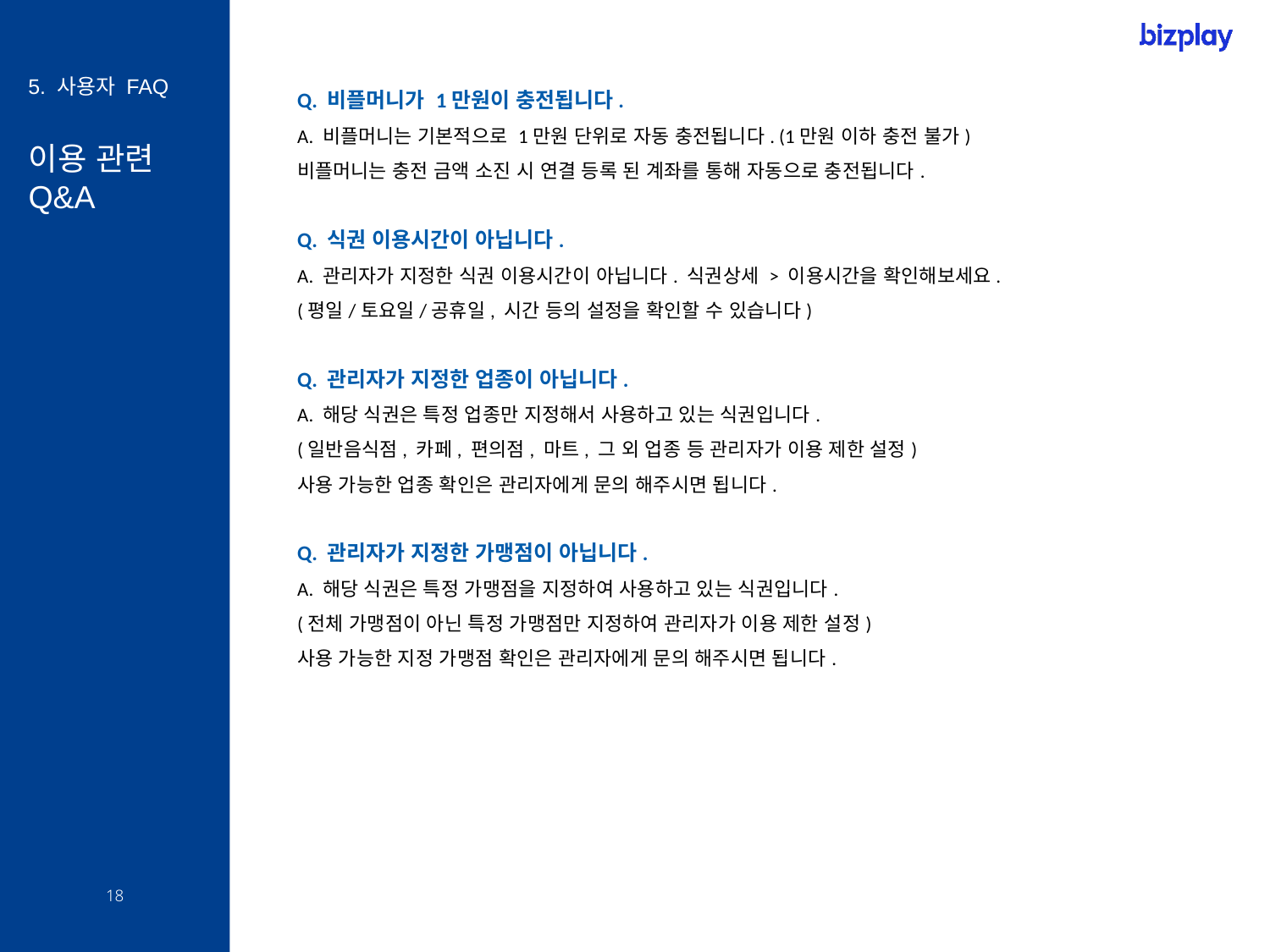

# 5. 사용자 FAQ
Q. 비플머니가 1만원이 충전됩니다.
A. 비플머니는 기본적으로 1만원 단위로 자동 충전됩니다. (1만원 이하 충전 불가)
비플머니는 충전 금액 소진 시 연결 등록 된 계좌를 통해 자동으로 충전됩니다.

Q. 식권 이용시간이 아닙니다.
A. 관리자가 지정한 식권 이용시간이 아닙니다. 식권상세 > 이용시간을 확인해보세요.
(평일/토요일/공휴일, 시간 등의 설정을 확인할 수 있습니다)

Q. 관리자가 지정한 업종이 아닙니다.
A. 해당 식권은 특정 업종만 지정해서 사용하고 있는 식권입니다.
(일반음식점, 카페, 편의점, 마트, 그 외 업종 등 관리자가 이용 제한 설정)
사용 가능한 업종 확인은 관리자에게 문의 해주시면 됩니다.

Q. 관리자가 지정한 가맹점이 아닙니다.
A. 해당 식권은 특정 가맹점을 지정하여 사용하고 있는 식권입니다.
(전체 가맹점이 아닌 특정 가맹점만 지정하여 관리자가 이용 제한 설정)
사용 가능한 지정 가맹점 확인은 관리자에게 문의 해주시면 됩니다.
이용 관련
Q&A